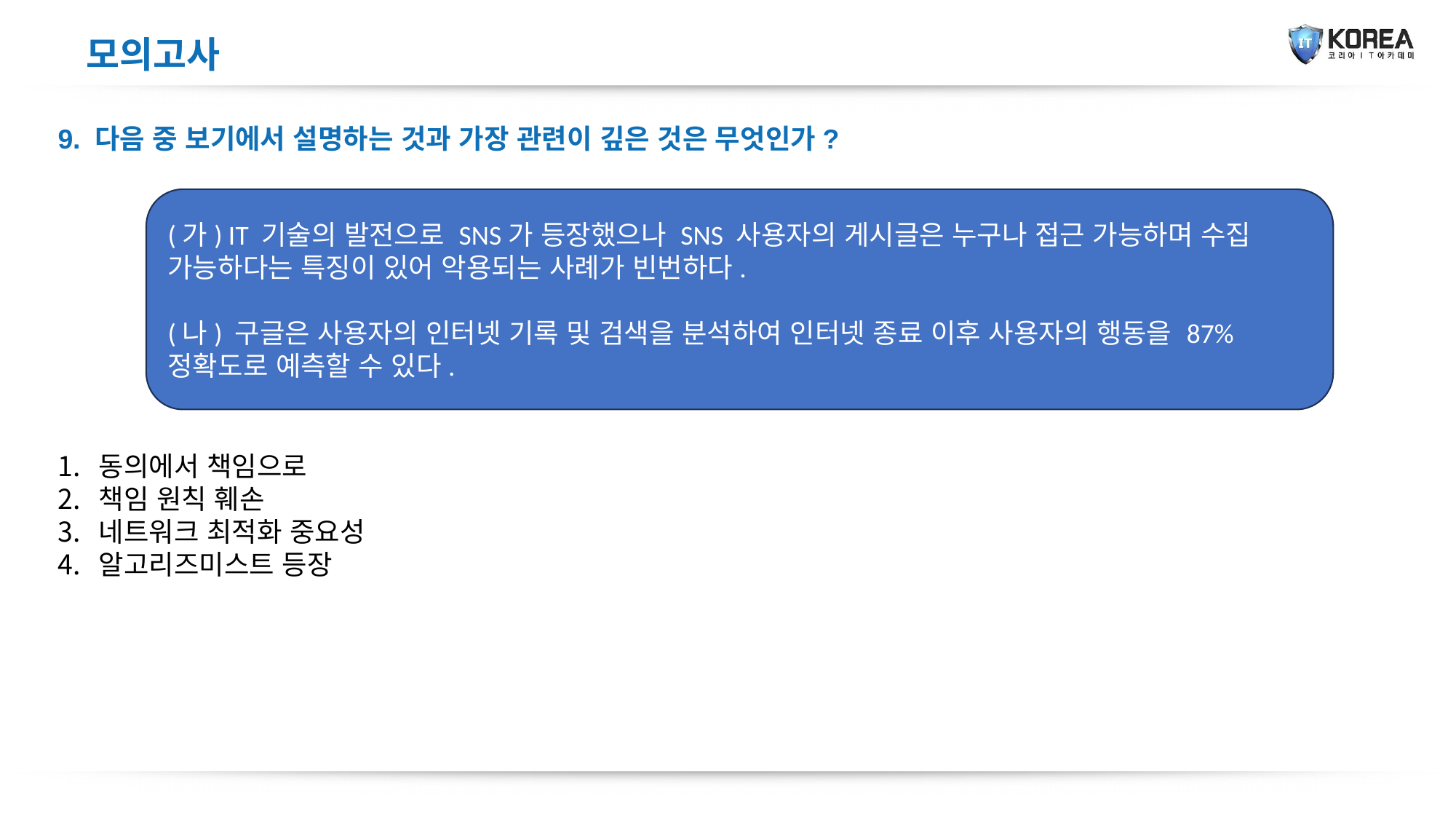

모의고사
9. 다음 중 보기에서 설명하는 것과 가장 관련이 깊은 것은 무엇인가?

동의에서 책임으로
책임 원칙 훼손
네트워크 최적화 중요성
알고리즈미스트 등장
(가) IT 기술의 발전으로 SNS가 등장했으나 SNS 사용자의 게시글은 누구나 접근 가능하며 수집 가능하다는 특징이 있어 악용되는 사례가 빈번하다.

(나) 구글은 사용자의 인터넷 기록 및 검색을 분석하여 인터넷 종료 이후 사용자의 행동을 87% 정확도로 예측할 수 있다.